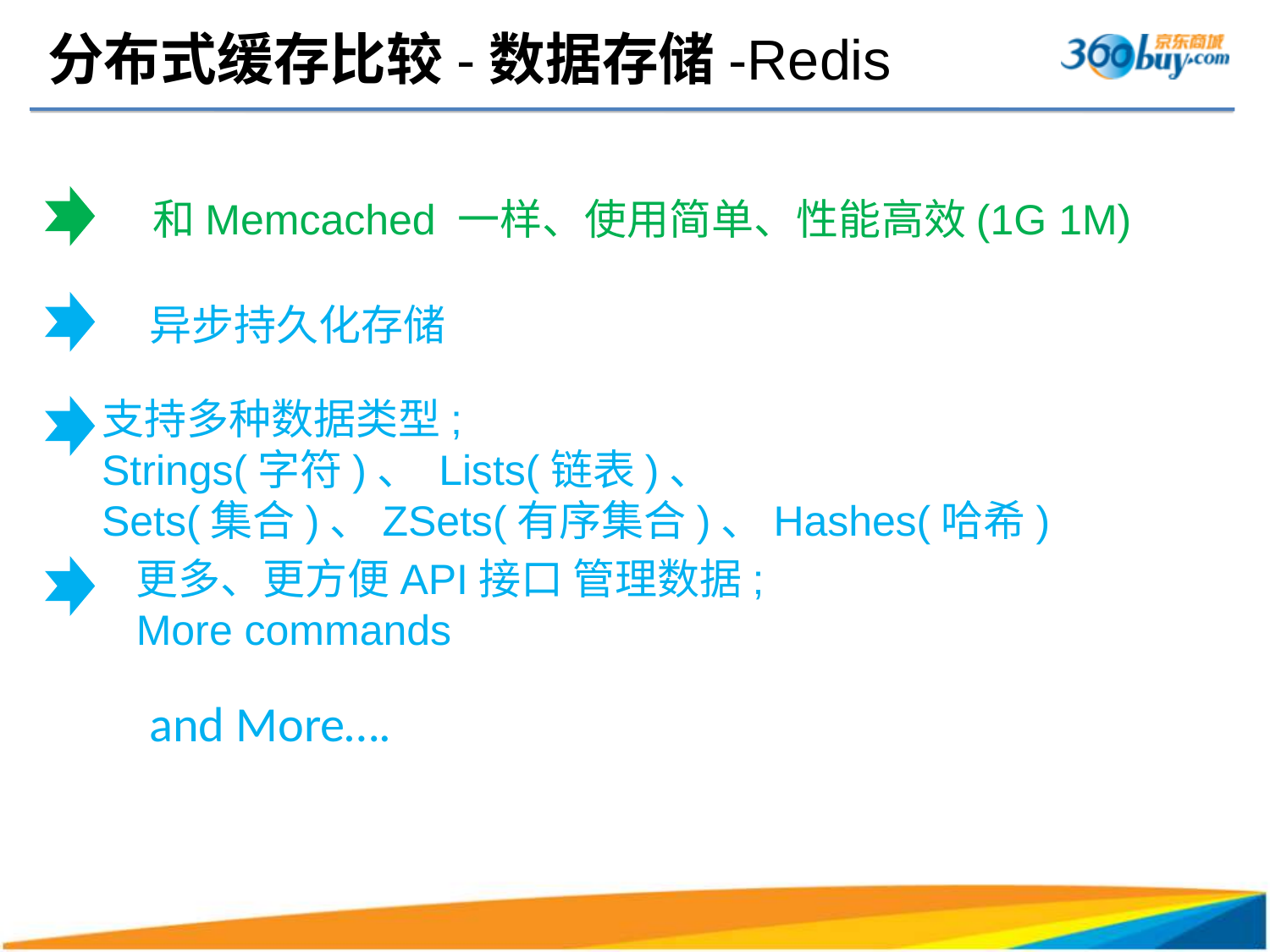

# 分布式缓存比较-数据存储-Redis

  和Memcached 一样、使用简单、性能高效(1G 1M)

异步持久化存储
支持多种数据类型;
Strings(字符)、 Lists(链表)、
Sets(集合)、ZSets(有序集合)、Hashes(哈希)

更多、更方便API接口 管理数据;
More commands

and More….